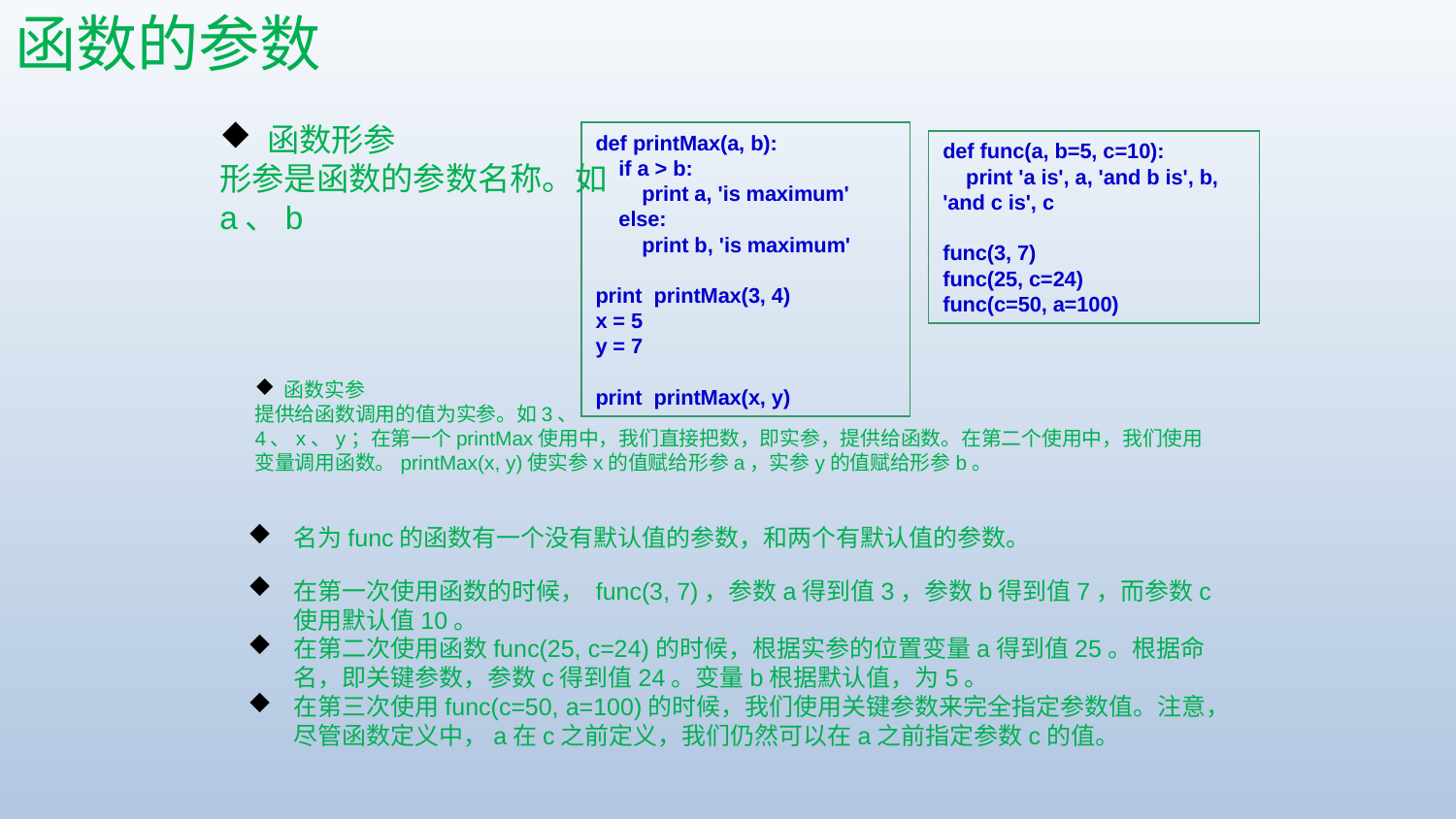

# 函数的参数
 函数形参
形参是函数的参数名称。如a、b
def printMax(a, b):
    if a > b:
        print a, 'is maximum'
    else:
        print b, 'is maximum'
print  printMax(3, 4)
x = 5
y = 7
print  printMax(x, y)
def func(a, b=5, c=10):
    print 'a is', a, 'and b is', b, 'and c is', c
func(3, 7)
func(25, c=24)
func(c=50, a=100)

 函数实参
提供给函数调用的值为实参。如3、
4、x、y；在第一个printMax使用中，我们直接把数，即实参，提供给函数。在第二个使用中，我们使用变量调用函数。printMax(x, y)使实参x的值赋给形参a，实参y的值赋给形参b。
名为func的函数有一个没有默认值的参数，和两个有默认值的参数。
在第一次使用函数的时候， func(3, 7)，参数a得到值3，参数b得到值7，而参数c使用默认值10。
在第二次使用函数func(25, c=24)的时候，根据实参的位置变量a得到值25。根据命名，即关键参数，参数c得到值24。变量b根据默认值，为5。
在第三次使用func(c=50, a=100)的时候，我们使用关键参数来完全指定参数值。注意，尽管函数定义中，a在c之前定义，我们仍然可以在a之前指定参数c的值。